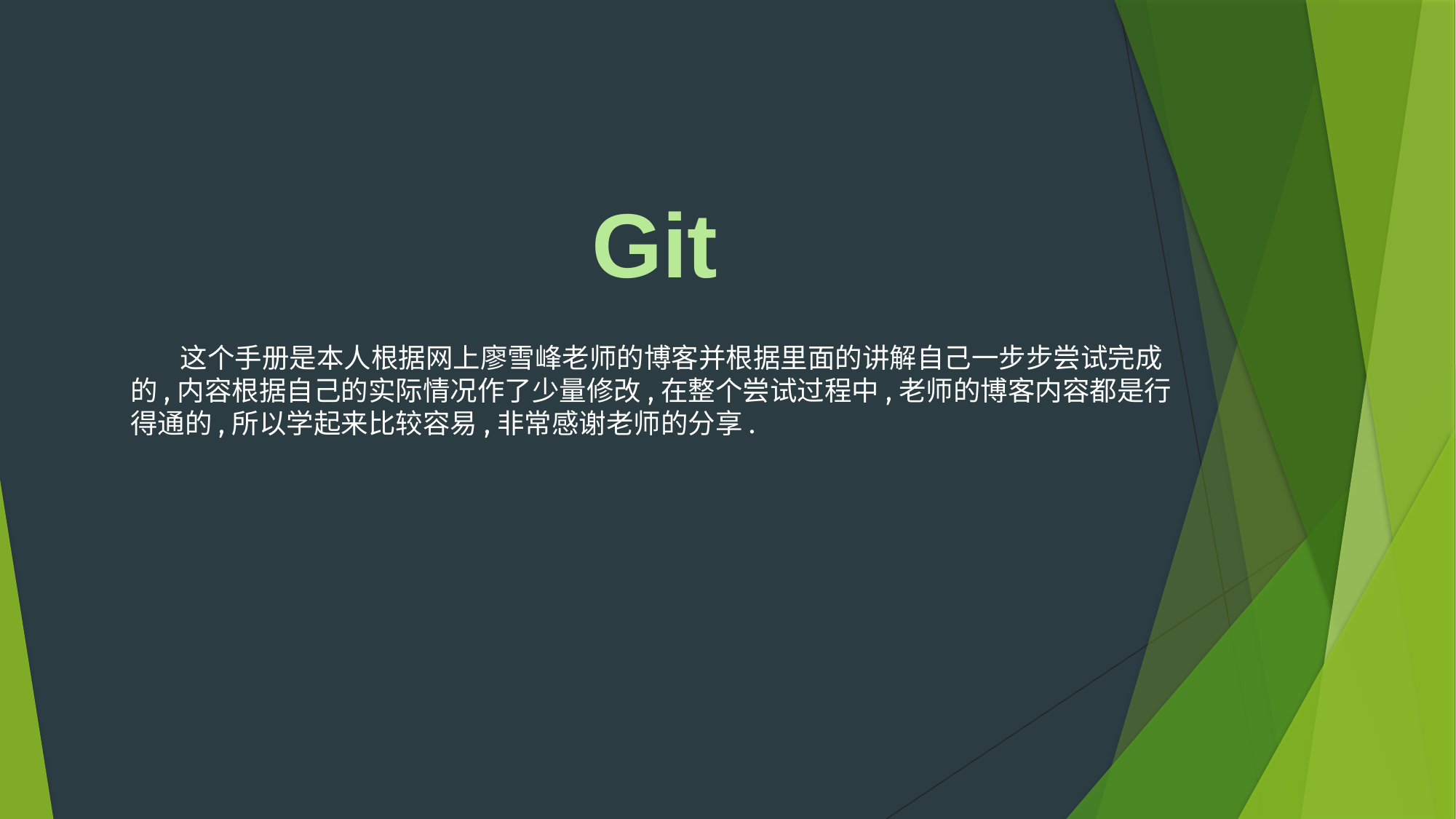

Git
       这个手册是本人根据网上廖雪峰老师的博客并根据里面的讲解自己一步步尝试完成的,内容根据自己的实际情况作了少量修改,在整个尝试过程中,老师的博客内容都是行得通的,所以学起来比较容易,非常感谢老师的分享.